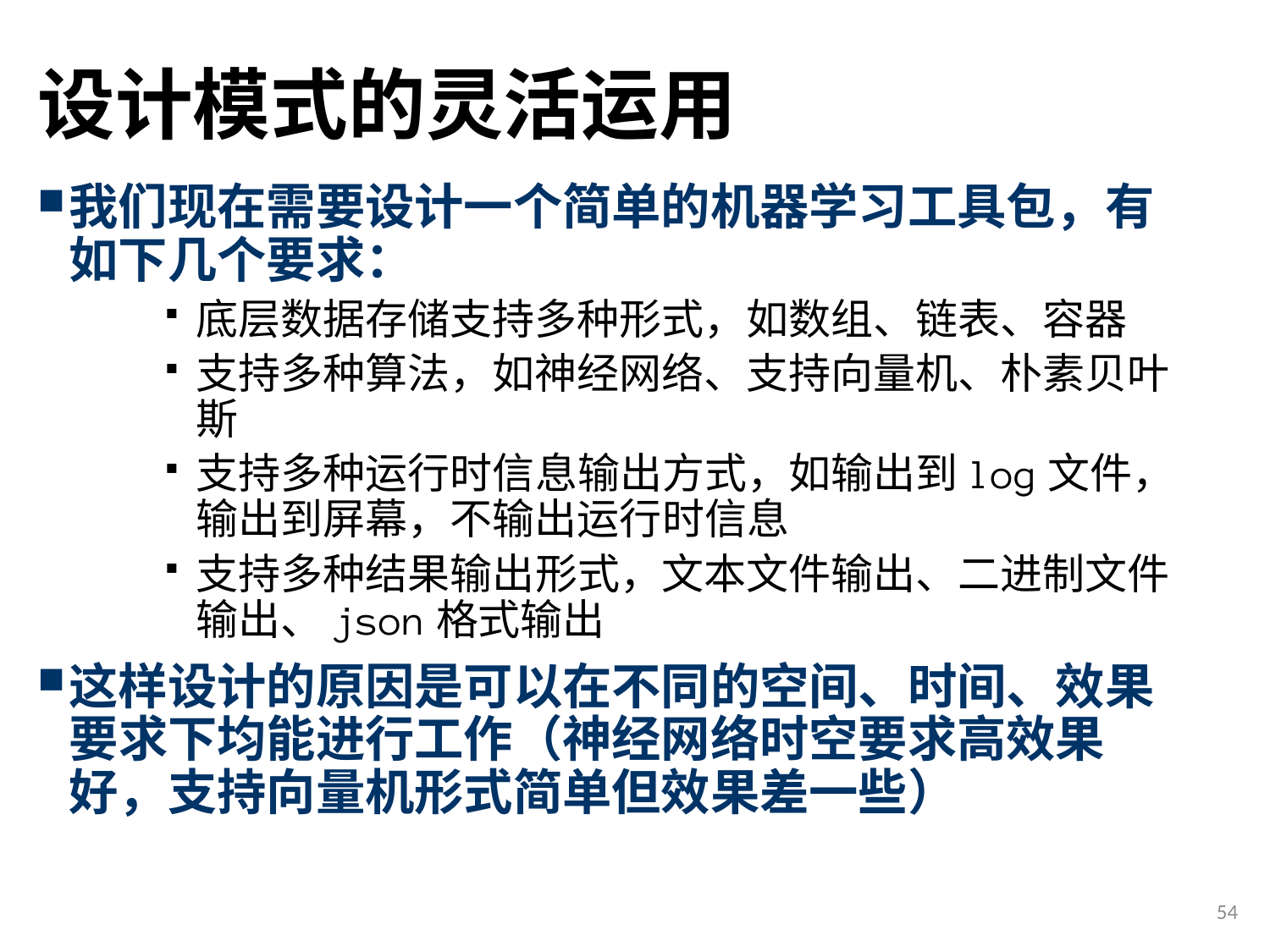

# 设计模式的灵活运用
我们现在需要设计一个简单的机器学习工具包，有如下几个要求：
底层数据存储支持多种形式，如数组、链表、容器
支持多种算法，如神经网络、支持向量机、朴素贝叶斯
支持多种运行时信息输出方式，如输出到log文件，输出到屏幕，不输出运行时信息
支持多种结果输出形式，文本文件输出、二进制文件输出、json格式输出
这样设计的原因是可以在不同的空间、时间、效果要求下均能进行工作（神经网络时空要求高效果好，支持向量机形式简单但效果差一些）
54